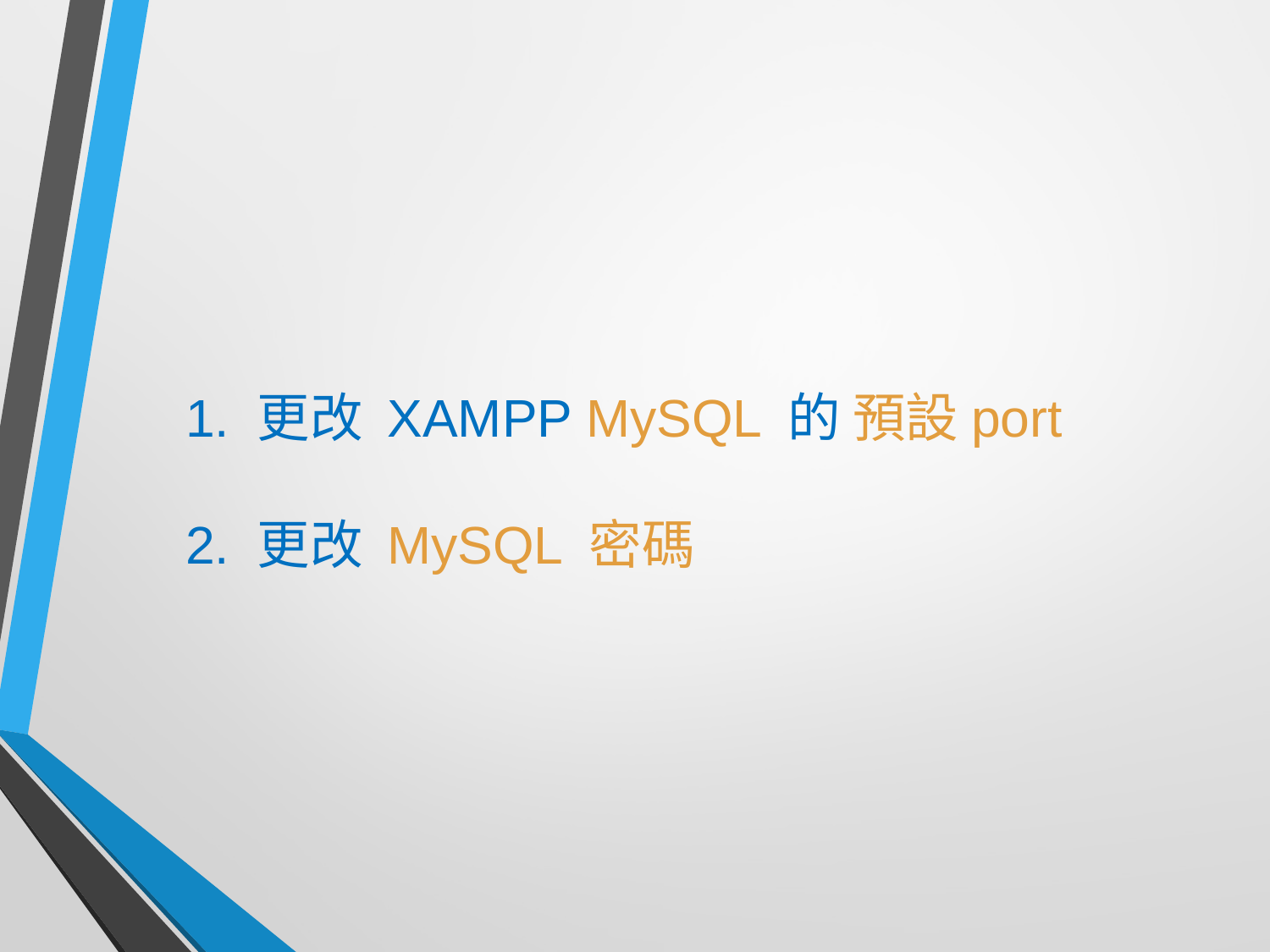

更改 XAMPP MySQL 的 預設port
更改 MySQL 密碼